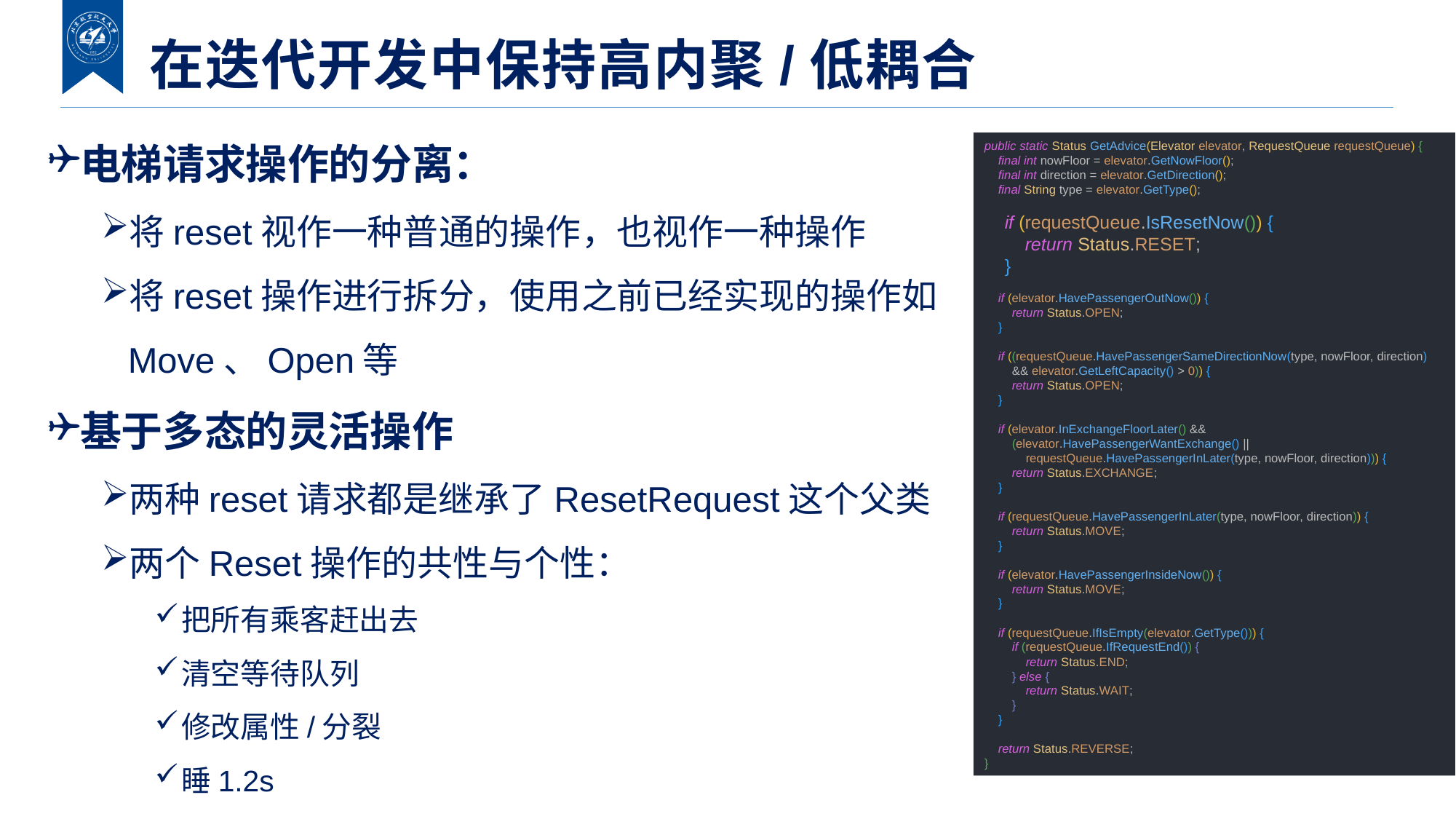

在迭代开发中保持高内聚/低耦合
电梯请求操作的分离：
将reset视作一种普通的操作，也视作一种操作
将reset操作进行拆分，使用之前已经实现的操作如Move、Open等
基于多态的灵活操作
两种reset请求都是继承了ResetRequest这个父类
两个Reset操作的共性与个性：
把所有乘客赶出去
清空等待队列
修改属性/分裂
睡1.2s
public static Status GetAdvice(Elevator elevator, RequestQueue requestQueue) {
    final int nowFloor = elevator.GetNowFloor();
    final int direction = elevator.GetDirection();
    final String type = elevator.GetType();
    if (requestQueue.IsResetNow()) {
        return Status.RESET;
    }
    if (elevator.HavePassengerOutNow()) {
        return Status.OPEN;
    }
    if ((requestQueue.HavePassengerSameDirectionNow(type, nowFloor, direction)
        && elevator.GetLeftCapacity() > 0)) {
        return Status.OPEN;
    }
    if (elevator.InExchangeFloorLater() &&
        (elevator.HavePassengerWantExchange() ||
            requestQueue.HavePassengerInLater(type, nowFloor, direction))) {
        return Status.EXCHANGE;
    }
    if (requestQueue.HavePassengerInLater(type, nowFloor, direction)) {
        return Status.MOVE;
    }
    if (elevator.HavePassengerInsideNow()) {
        return Status.MOVE;
    }
    if (requestQueue.IfIsEmpty(elevator.GetType())) {
        if (requestQueue.IfRequestEnd()) {
            return Status.END;
        } else {
            return Status.WAIT;
        }
    }
    return Status.REVERSE;
}